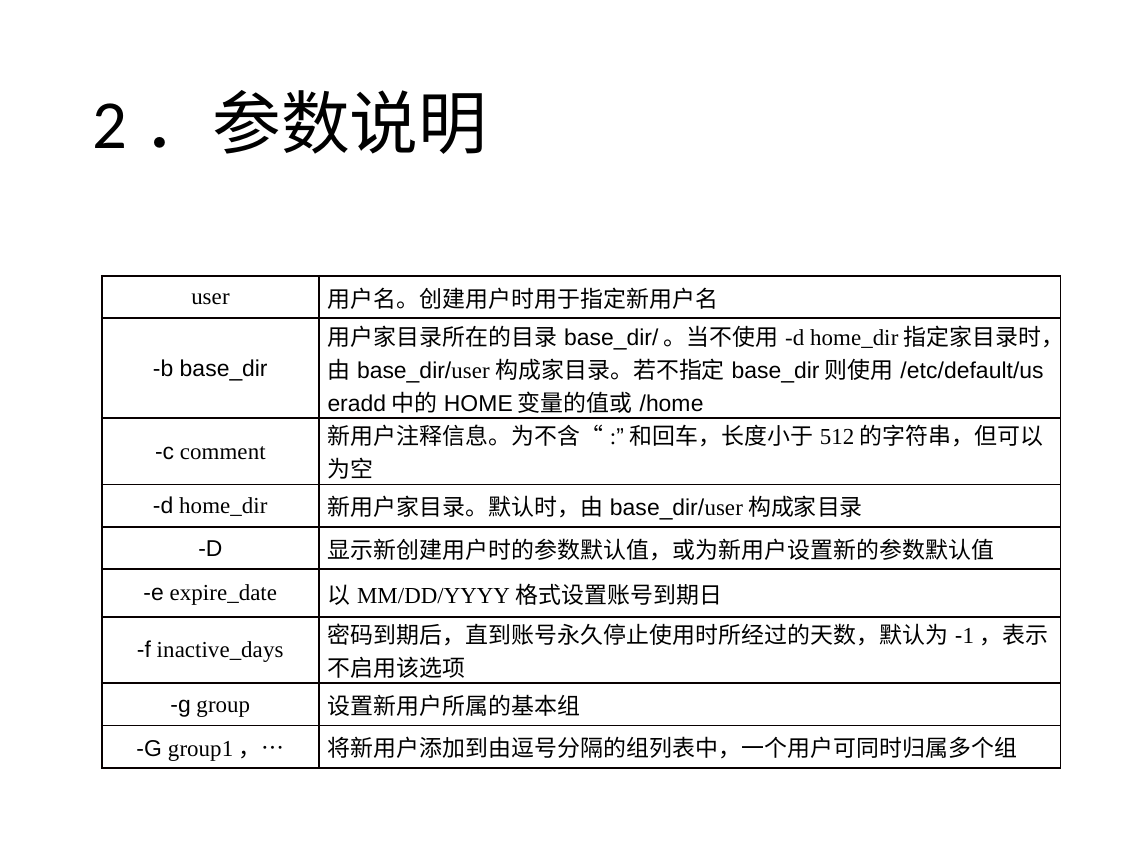

# 2．参数说明
| user | 用户名。创建用户时用于指定新用户名 |
| --- | --- |
| -b base\_dir | 用户家目录所在的目录base\_dir/。当不使用-d home\_dir指定家目录时，由base\_dir/user构成家目录。若不指定base\_dir则使用/etc/default/useradd中的HOME变量的值或/home |
| -c comment | 新用户注释信息。为不含“:”和回车，长度小于512的字符串，但可以为空 |
| -d home\_dir | 新用户家目录。默认时，由base\_dir/user构成家目录 |
| -D | 显示新创建用户时的参数默认值，或为新用户设置新的参数默认值 |
| -e expire\_date | 以MM/DD/YYYY格式设置账号到期日 |
| -f inactive\_days | 密码到期后，直到账号永久停止使用时所经过的天数，默认为-1，表示不启用该选项 |
| -g group | 设置新用户所属的基本组 |
| -G group1，… | 将新用户添加到由逗号分隔的组列表中，一个用户可同时归属多个组 |